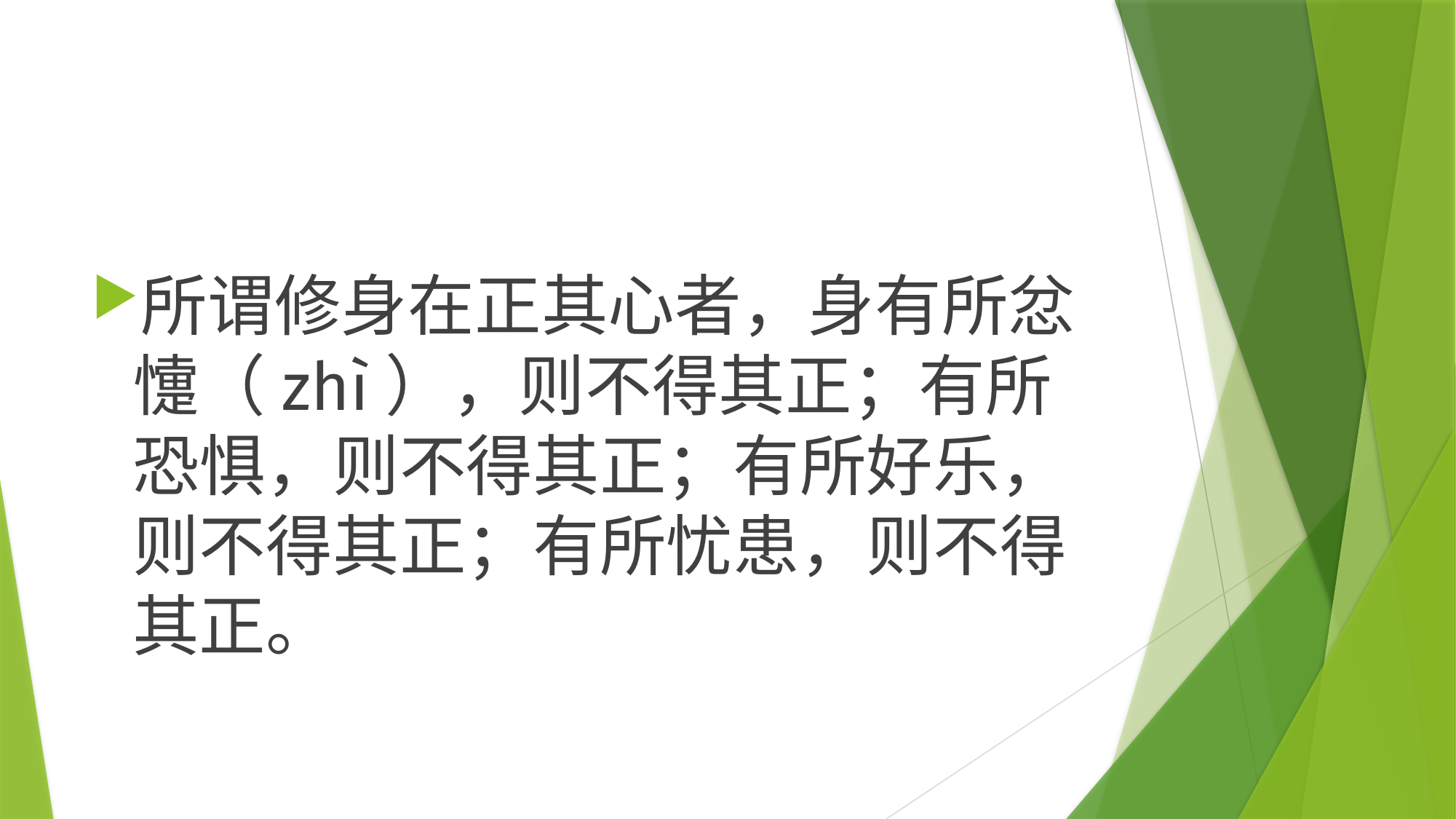

#
所谓修身在正其心者，身有所忿懥（zhì），则不得其正；有所恐惧，则不得其正；有所好乐，则不得其正；有所忧患，则不得其正。